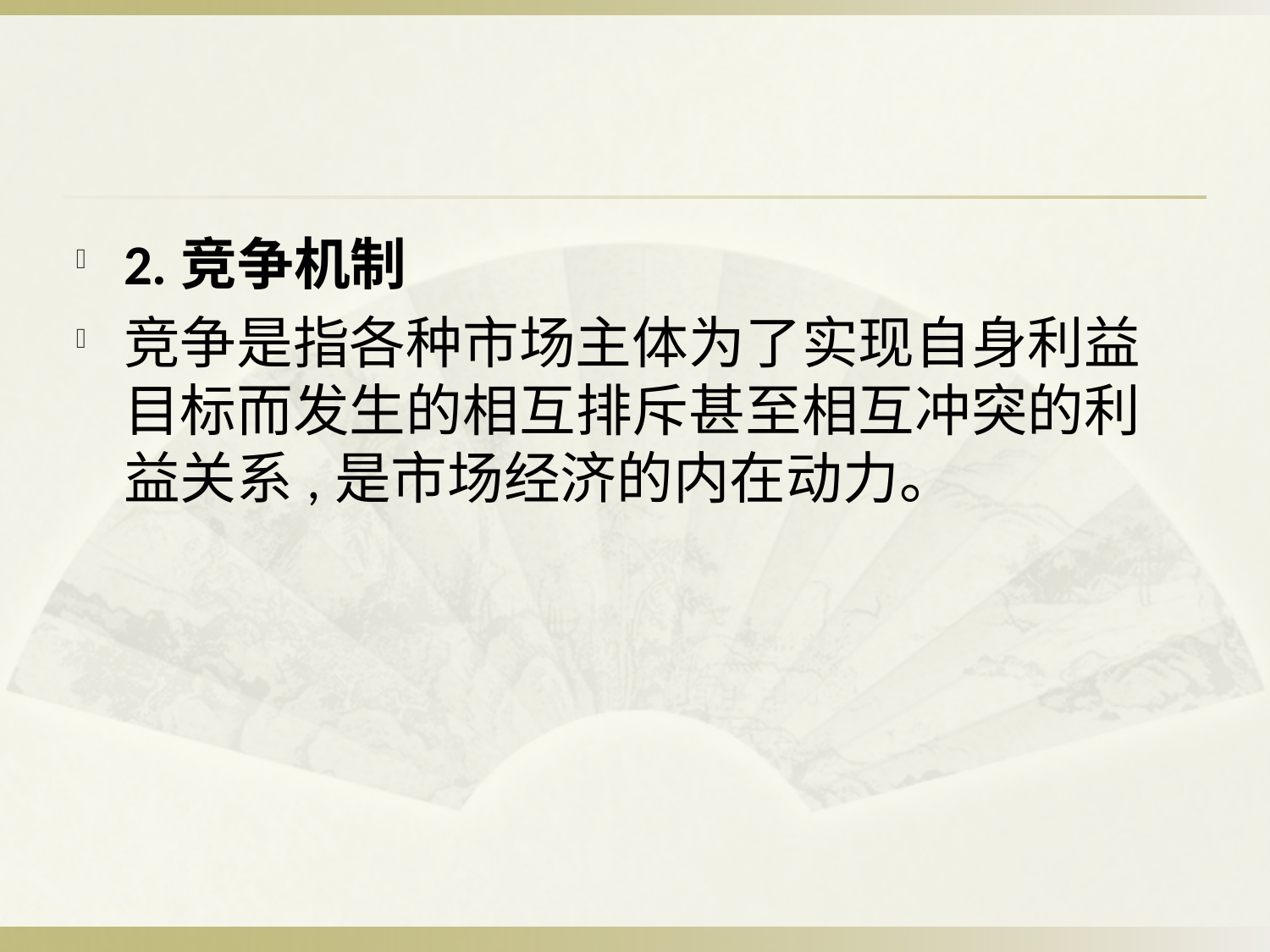

#
2.竞争机制
竞争是指各种市场主体为了实现自身利益目标而发生的相互排斥甚至相互冲突的利益关系,是市场经济的内在动力。